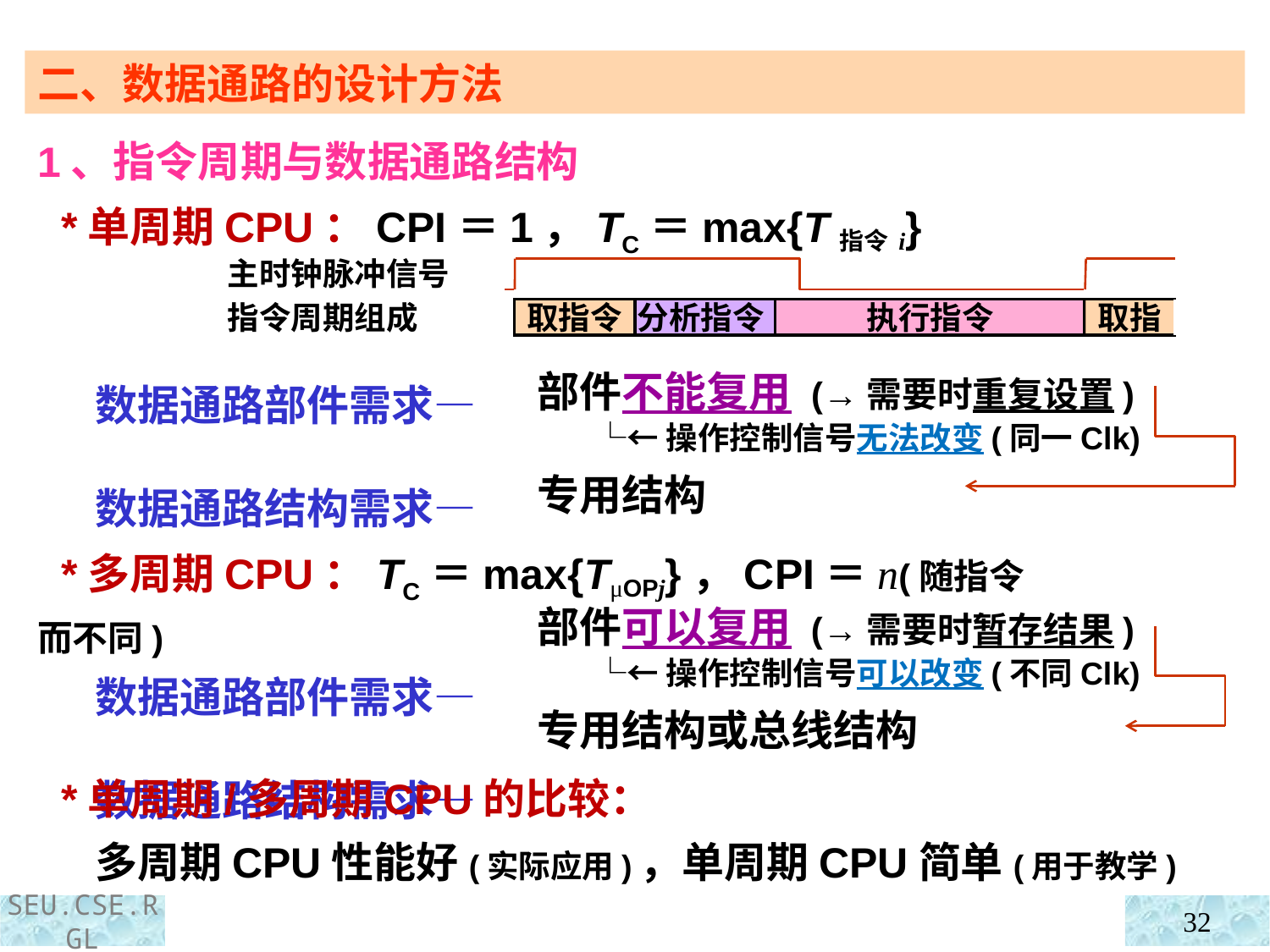

二、数据通路的设计方法
1、指令周期与数据通路结构
  *单周期CPU：CPI＝1，TC＝max{T指令i}

     数据通路部件需求—

     数据通路结构需求—
  *多周期CPU：TC＝max{TμOPj}，CPI＝n(随指令而不同)
     数据通路部件需求—

     数据通路结构需求—
主时钟脉冲信号
指令周期组成
取指令
分析指令
执行指令
取指
部件不能复用 (→需要时重复设置)
        └←操作控制信号无法改变(同一Clk)
专用结构
部件可以复用 (→需要时暂存结果)
        └←操作控制信号可以改变(不同Clk)
专用结构或总线结构
  *单周期/多周期CPU的比较：
     多周期CPU性能好(实际应用)，单周期CPU简单(用于教学)
32